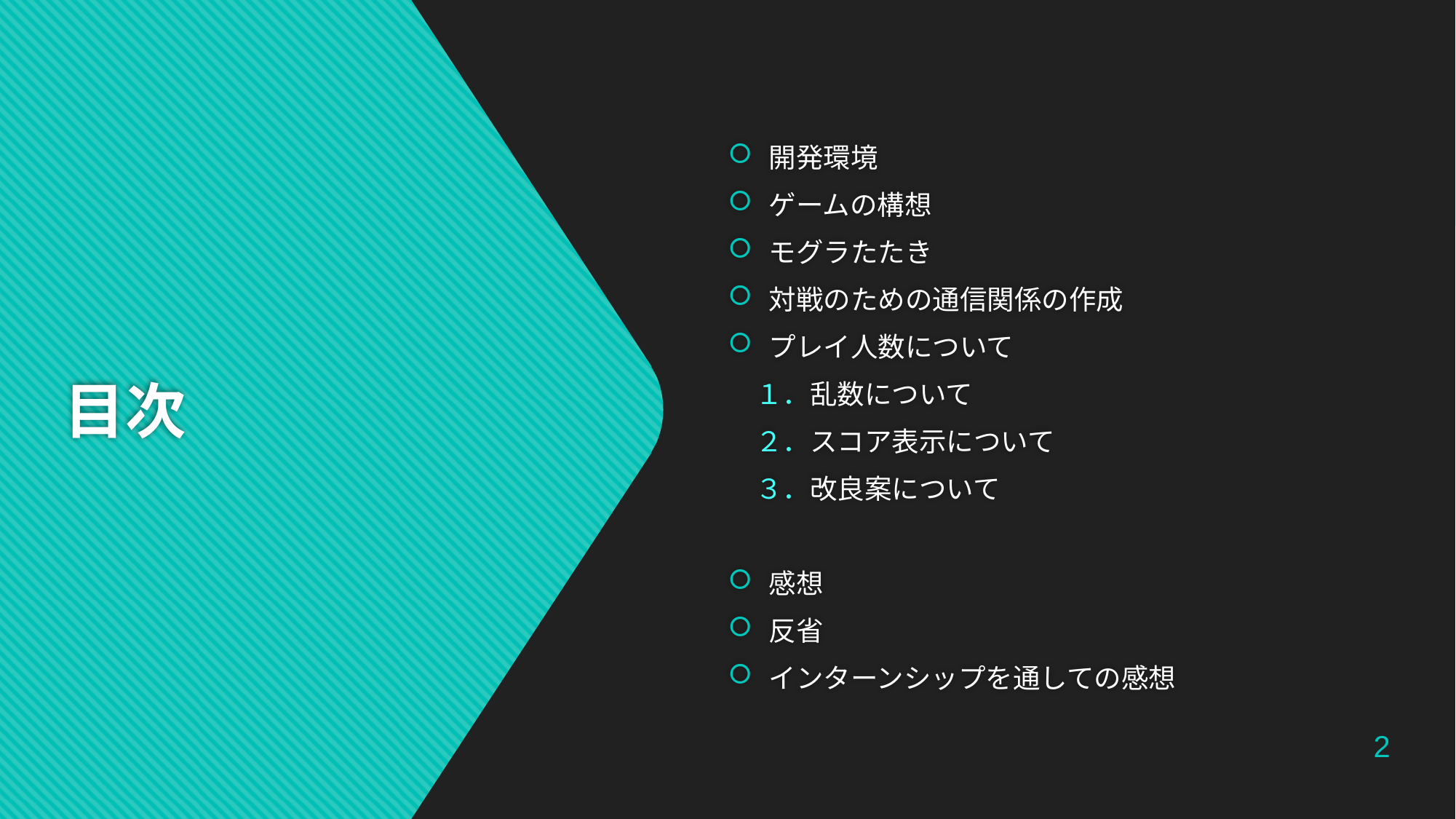

開発環境
ゲームの構想
モグラたたき
対戦のための通信関係の作成
プレイ人数について
　１．乱数について
　２．スコア表示について
　３．改良案について

感想
反省
インターンシップを通しての感想

# 目次
2